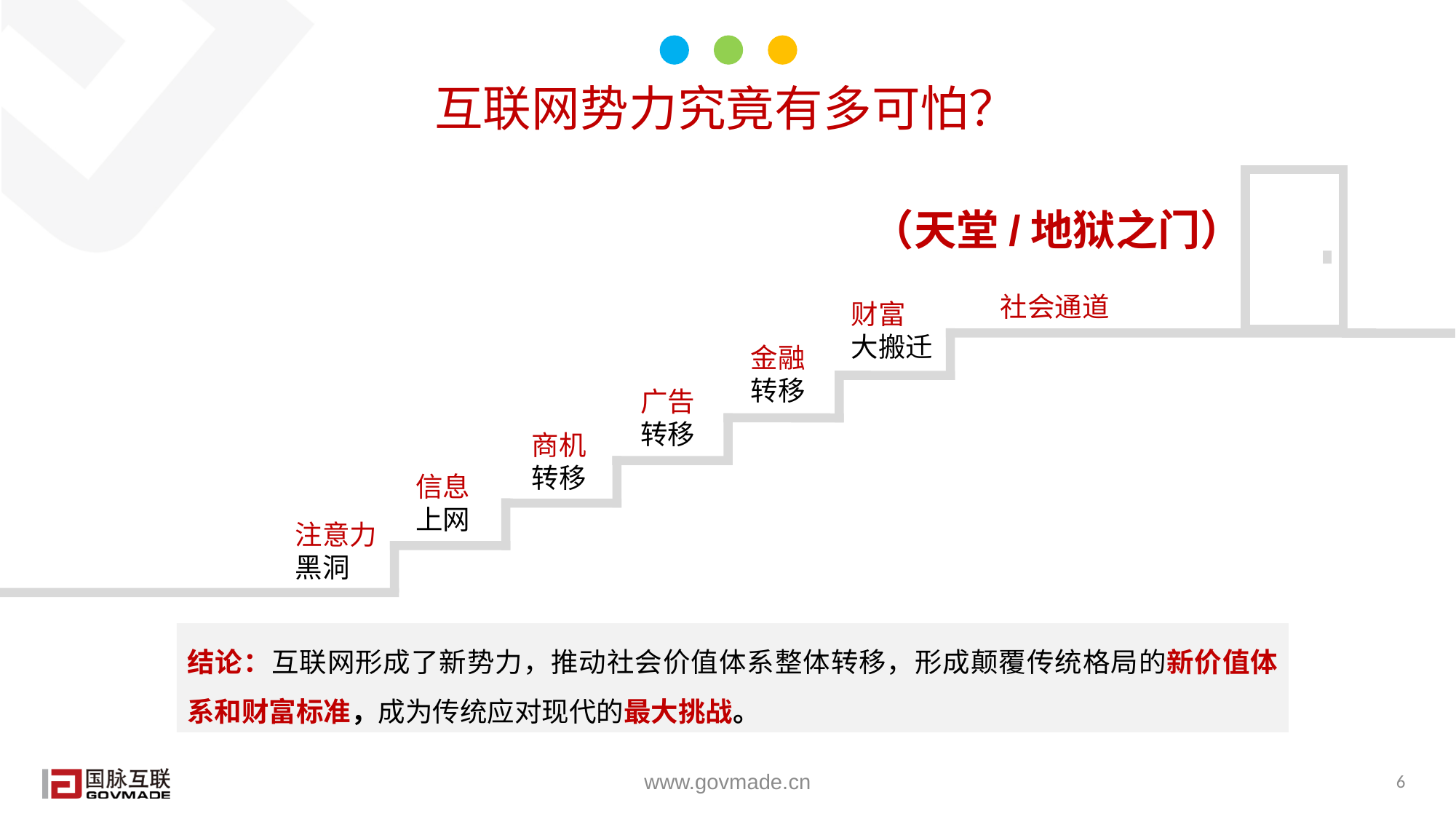

互联网势力究竟有多可怕？

（天堂/地狱之门）

社会通道
财富
大搬迁

金融
转移

广告
转移

商机
转移

信息
上网

注意力
黑洞

结论：互联网形成了新势力，推动社会价值体系整体转移，形成颠覆传统格局的新价值体系和财富标准，成为传统应对现代的最大挑战。
www.govmade.cn
6